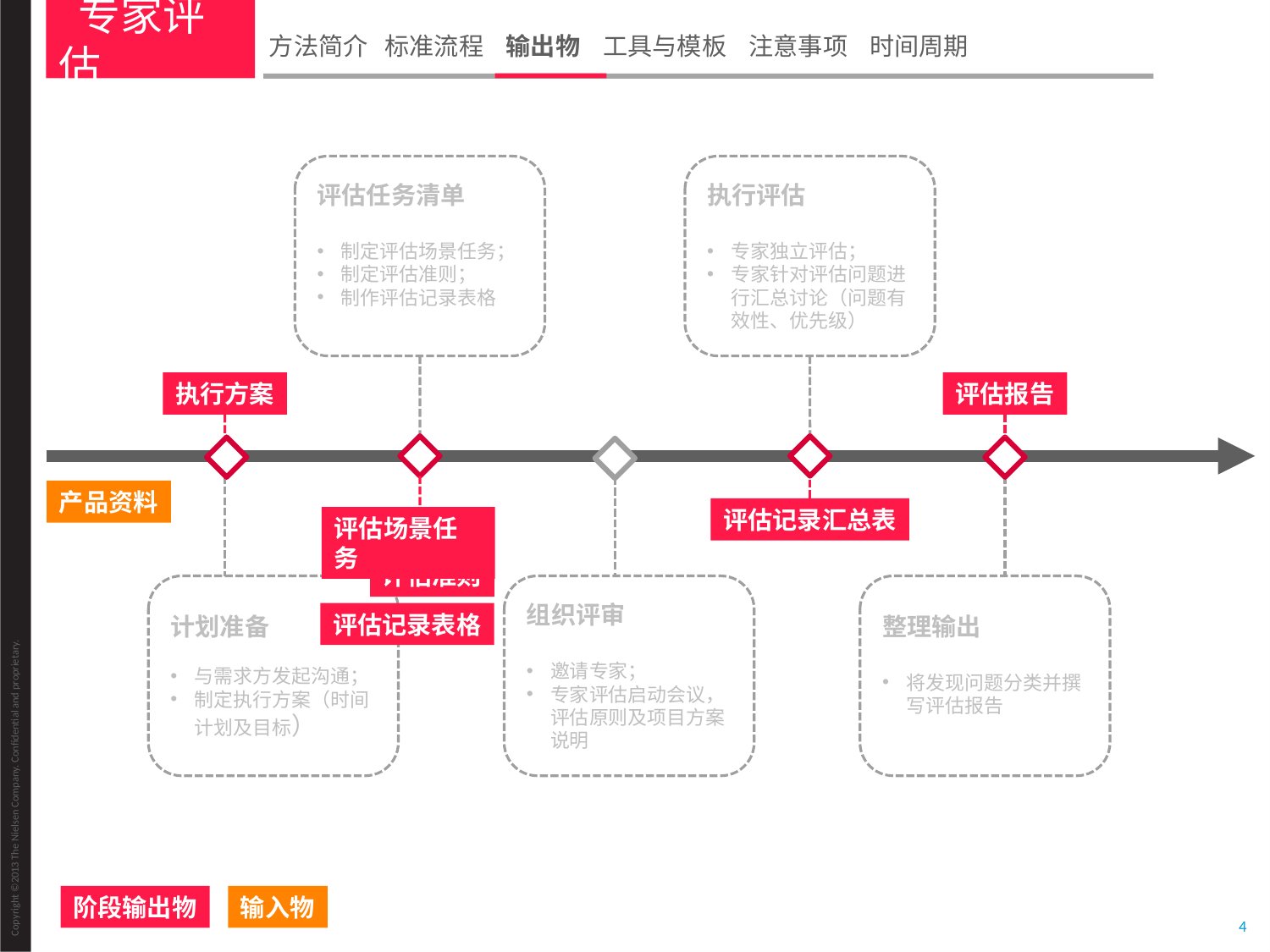

专家评估
方法简介   标准流程    输出物    工具与模板    注意事项    时间周期

评估任务清单

制定评估场景任务；
制定评估准则；
制作评估记录表格

执行评估

专家独立评估；
专家针对评估问题进行汇总讨论（问题有效性、优先级）
执行方案
评估报告

产品资料
评估记录汇总表
评估场景任务
评估准则
计划准备

与需求方发起沟通；
制定执行方案（时间计划及目标）
组织评审

邀请专家；
专家评估启动会议，评估原则及项目方案说明
整理输出

将发现问题分类并撰写评估报告

评估记录表格
阶段输出物
输入物